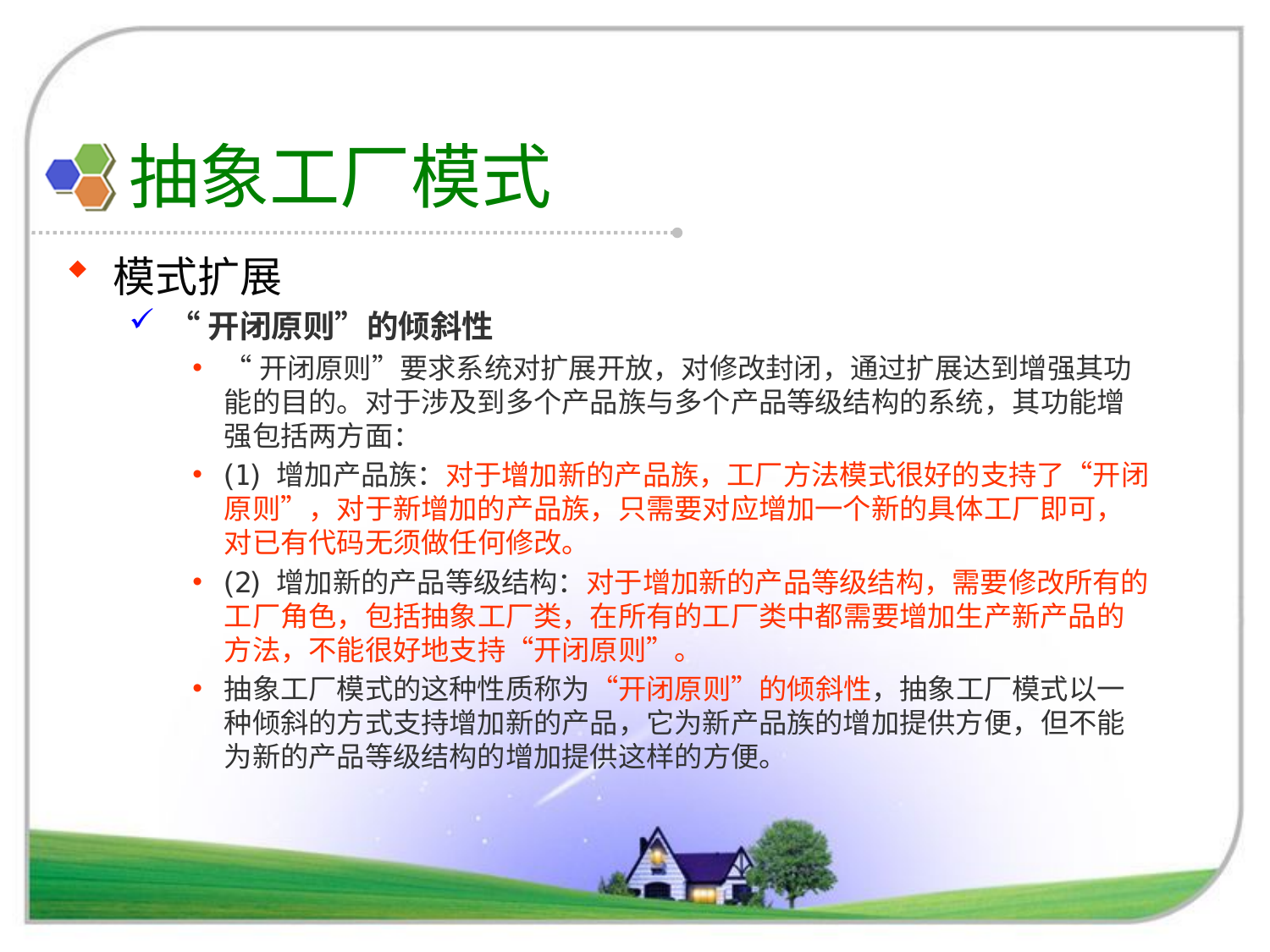

# 抽象工厂模式
模式扩展
“开闭原则”的倾斜性
“开闭原则”要求系统对扩展开放，对修改封闭，通过扩展达到增强其功能的目的。对于涉及到多个产品族与多个产品等级结构的系统，其功能增强包括两方面：
(1) 增加产品族：对于增加新的产品族，工厂方法模式很好的支持了“开闭原则”，对于新增加的产品族，只需要对应增加一个新的具体工厂即可，对已有代码无须做任何修改。
(2) 增加新的产品等级结构：对于增加新的产品等级结构，需要修改所有的工厂角色，包括抽象工厂类，在所有的工厂类中都需要增加生产新产品的方法，不能很好地支持“开闭原则”。
抽象工厂模式的这种性质称为“开闭原则”的倾斜性，抽象工厂模式以一种倾斜的方式支持增加新的产品，它为新产品族的增加提供方便，但不能为新的产品等级结构的增加提供这样的方便。